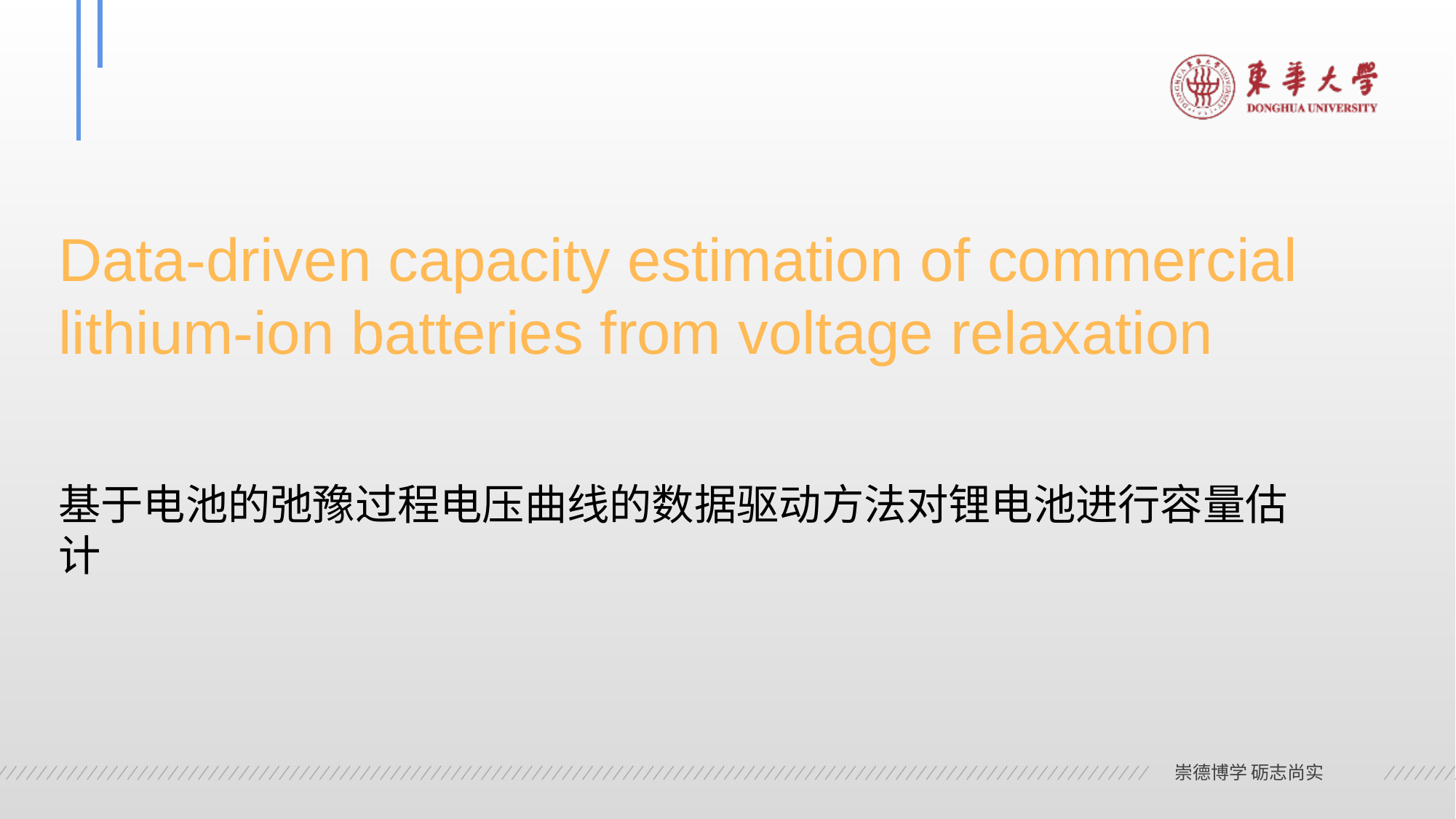

Data-driven capacity estimation of commercial lithium-ion batteries from voltage relaxation
基于电池的弛豫过程电压曲线的数据驱动方法对锂电池进行容量估计